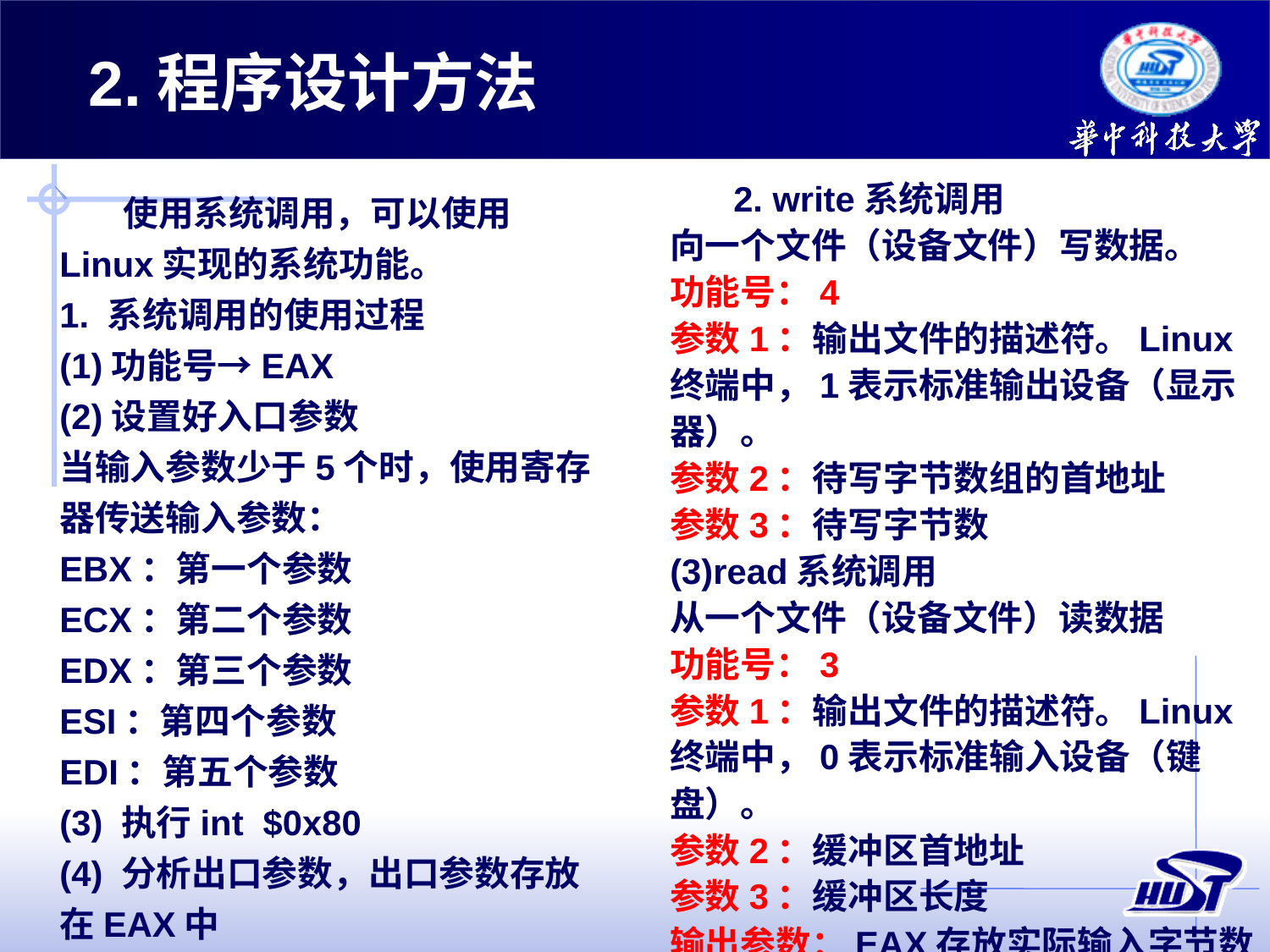

2.程序设计方法
2. write系统调用
向一个文件（设备文件）写数据。
功能号：4
参数1：输出文件的描述符。Linux终端中，1表示标准输出设备（显示器）。
参数2：待写字节数组的首地址
参数3：待写字节数
(3)read系统调用
从一个文件（设备文件）读数据
功能号：3
参数1：输出文件的描述符。Linux终端中，0表示标准输入设备（键盘）。
参数2：缓冲区首地址
参数3：缓冲区长度
输出参数：EAX存放实际输入字节数
使用系统调用，可以使用Linux实现的系统功能。
1. 系统调用的使用过程
(1)功能号→EAX
(2)设置好入口参数
当输入参数少于5个时，使用寄存器传送输入参数：
EBX：第一个参数
ECX：第二个参数
EDX：第三个参数
ESI：第四个参数
EDI：第五个参数
(3) 执行int  $0x80
(4) 分析出口参数，出口参数存放在EAX中